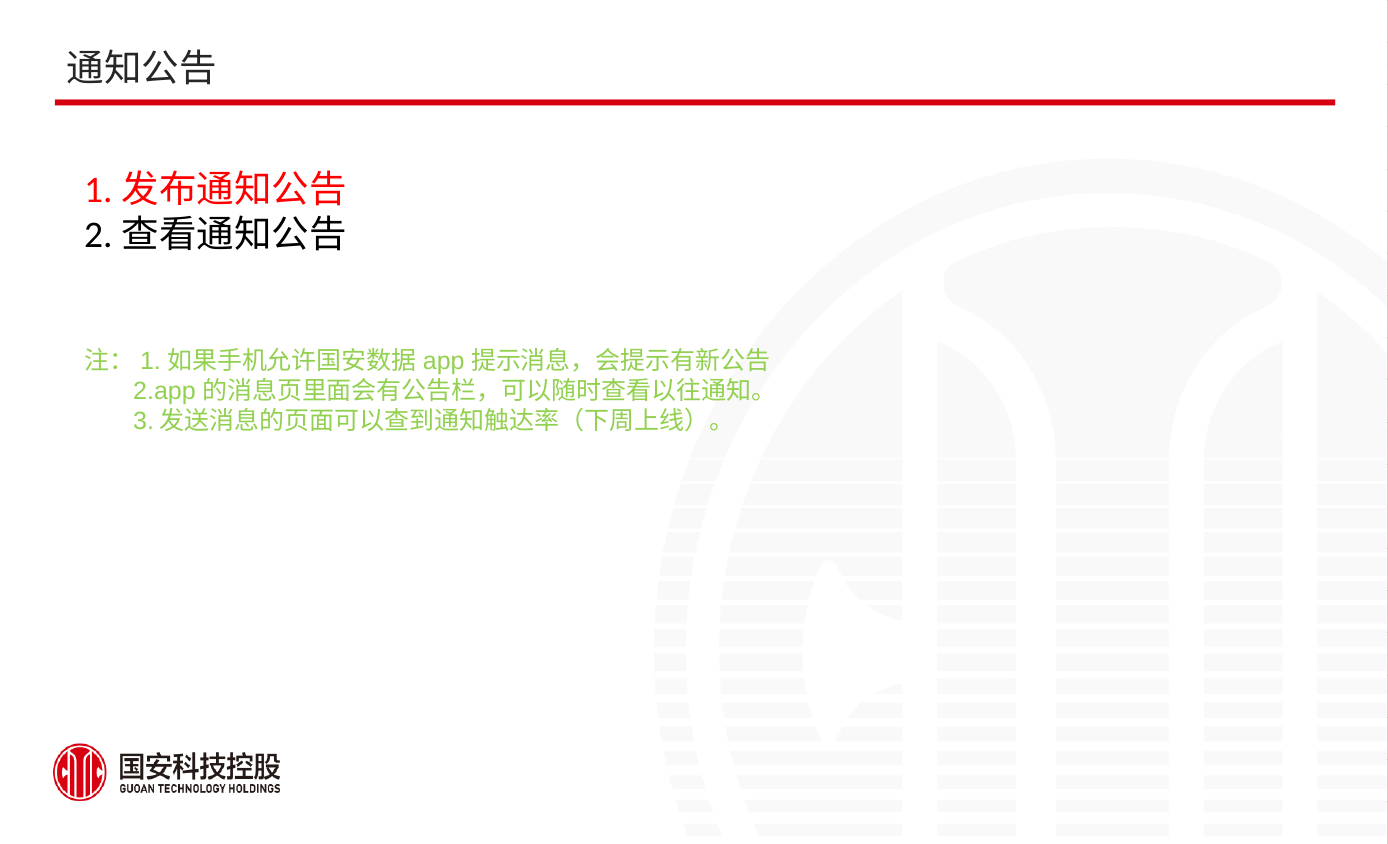

# 通知公告
1.发布通知公告
2.查看通知公告

注：1.如果手机允许国安数据app提示消息，会提示有新公告
       2.app的消息页里面会有公告栏，可以随时查看以往通知。
       3.发送消息的页面可以查到通知触达率（下周上线）。